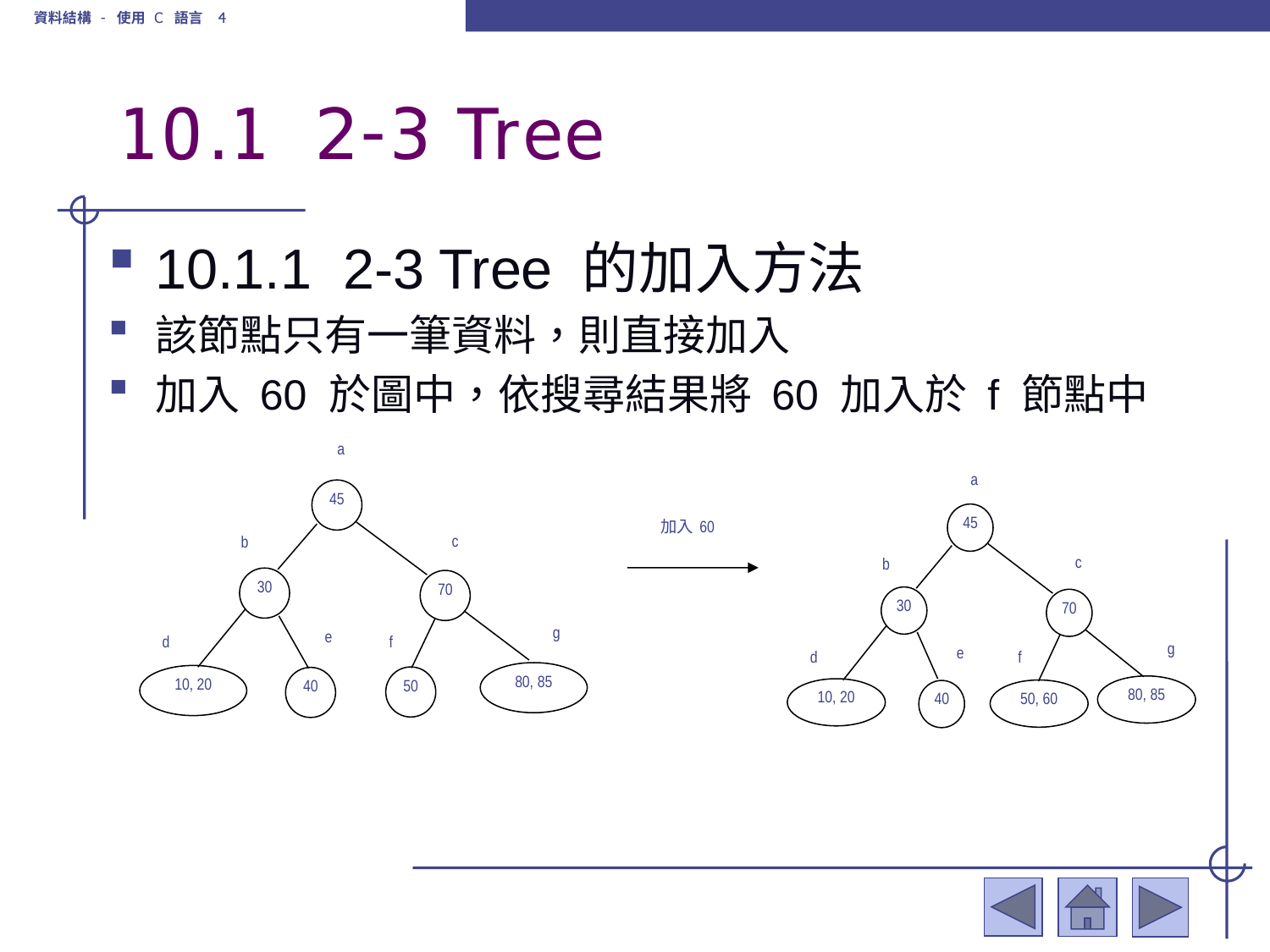

資料結構 - 使用 C 語言   4
# 10.1  2-3 Tree
10.1.1  2-3 Tree 的加入方法
該節點只有一筆資料，則直接加入
加入 60 於圖中，依搜尋結果將 60 加入於 f 節點中
a
45

c
b
30
70

g
e
d
f
80, 85
10, 20
50
40
a
45

c
b
30
70

g
e
d
f
80, 85
10, 20
50, 60
40
加入60